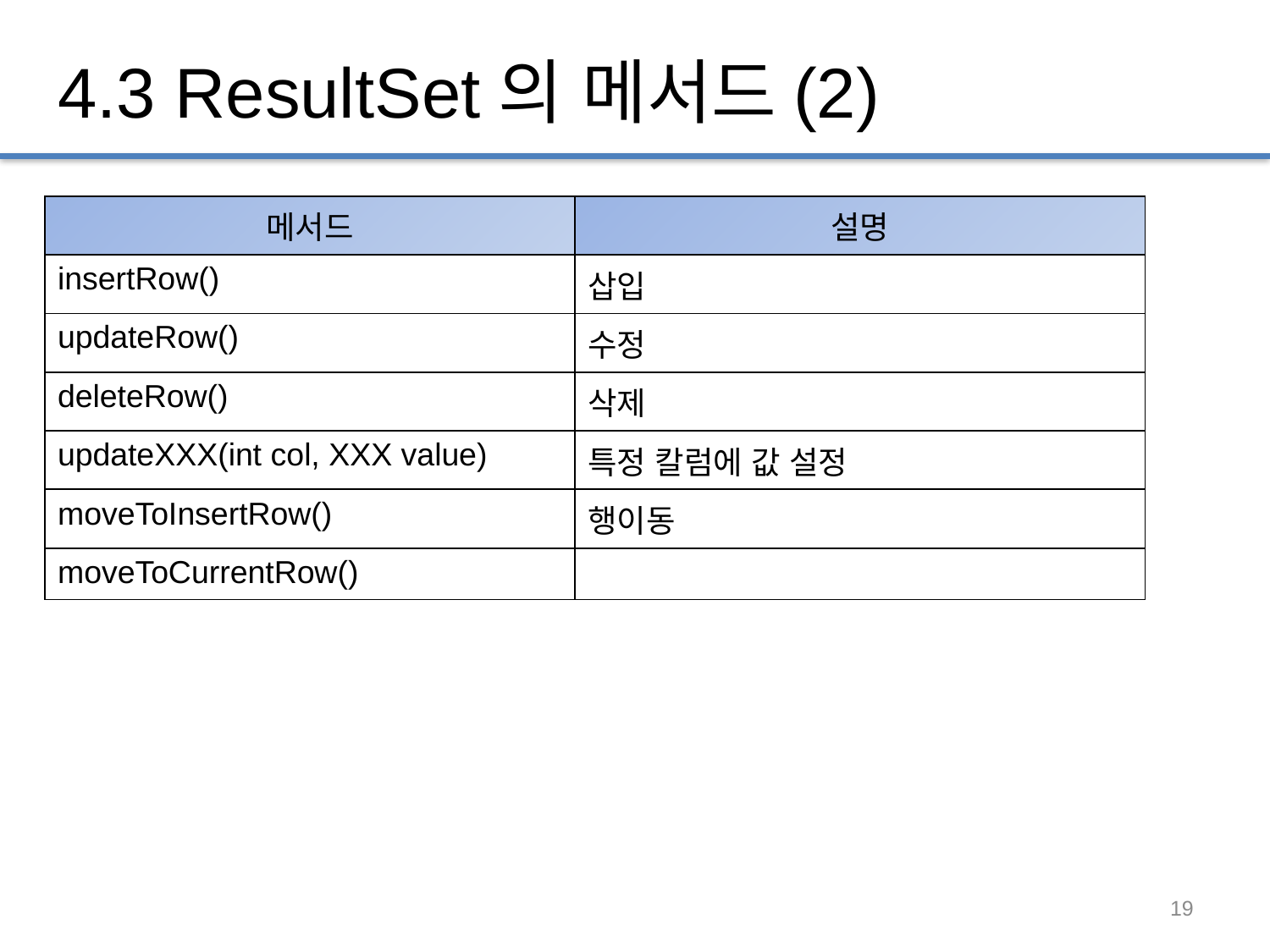

# 4.3 ResultSet의 메서드(2)
| 메서드 | 설명 |
| --- | --- |
| insertRow() | 삽입 |
| updateRow() | 수정 |
| deleteRow() | 삭제 |
| updateXXX(int col, XXX value) | 특정 칼럼에 값 설정 |
| moveToInsertRow() | 행이동 |
| moveToCurrentRow() |  |
19